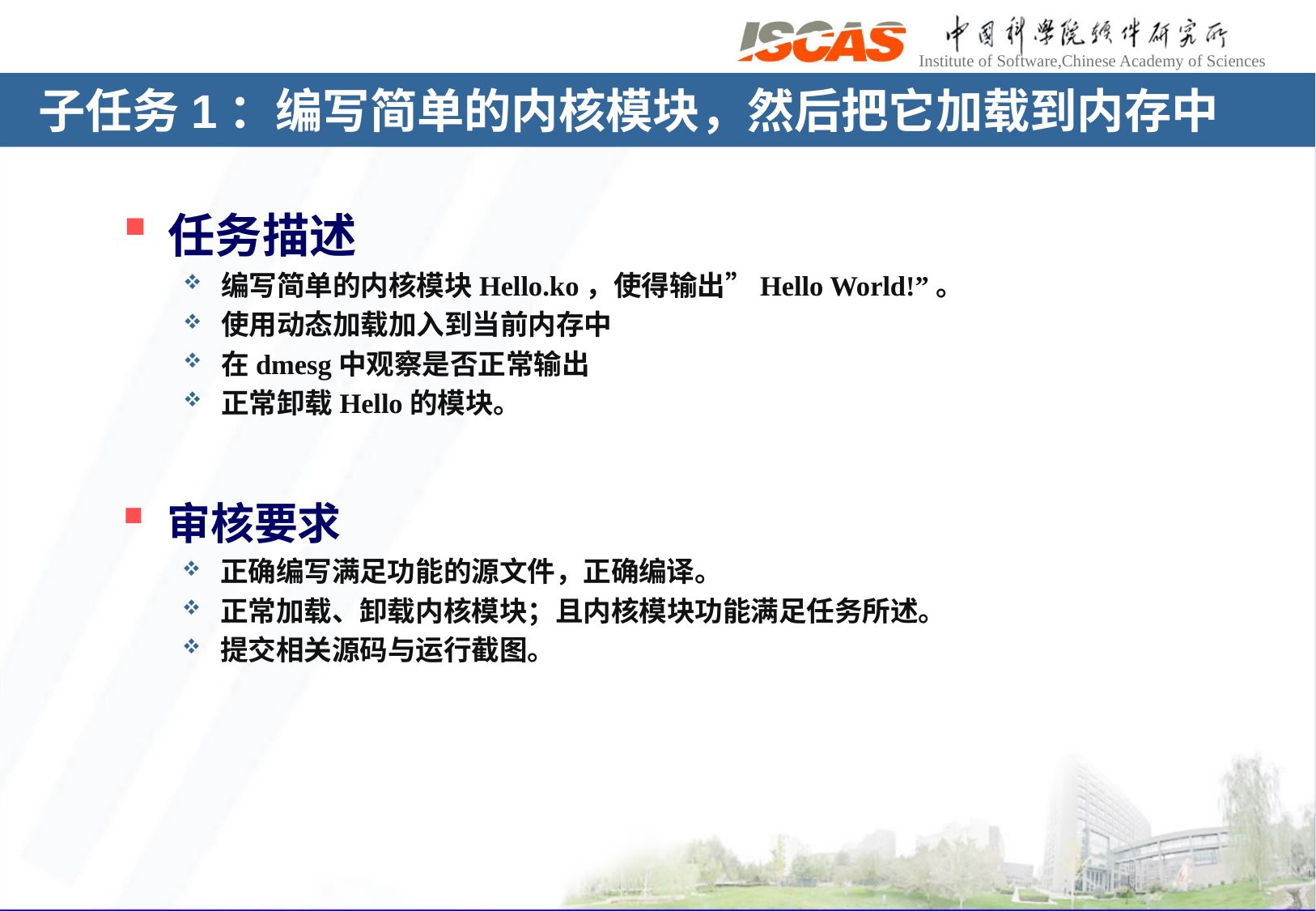

# 子任务1：编写简单的内核模块，然后把它加载到内存中
任务描述
编写简单的内核模块Hello.ko，使得输出”Hello World!”。
使用动态加载加入到当前内存中
在dmesg中观察是否正常输出
正常卸载Hello的模块。
审核要求
正确编写满足功能的源文件，正确编译。
正常加载、卸载内核模块；且内核模块功能满足任务所述。
提交相关源码与运行截图。